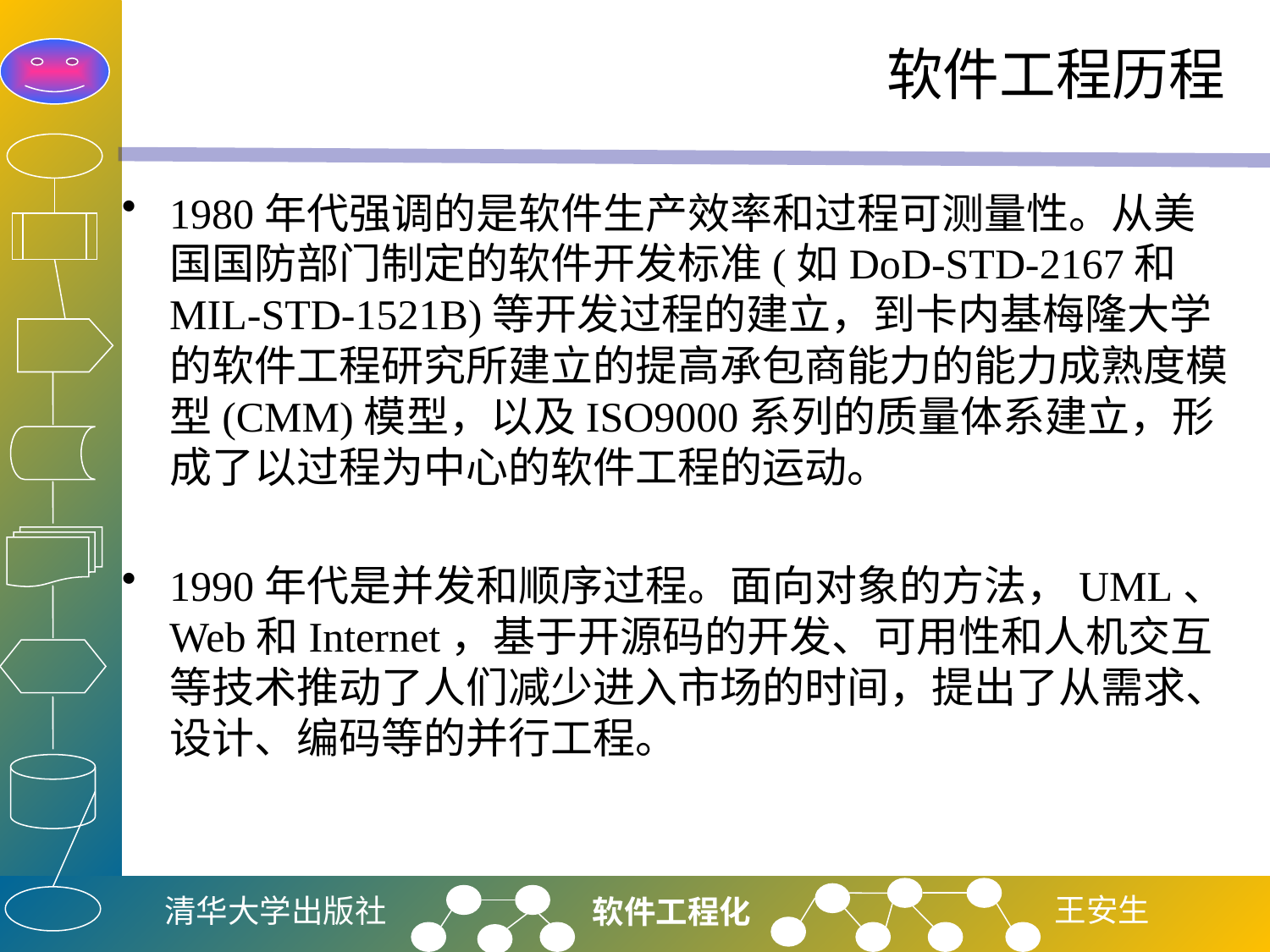

# 软件工程历程
1980年代强调的是软件生产效率和过程可测量性。从美国国防部门制定的软件开发标准(如DoD-STD-2167和MIL-STD-1521B)等开发过程的建立，到卡内基梅隆大学的软件工程研究所建立的提高承包商能力的能力成熟度模型(CMM)模型，以及ISO9000系列的质量体系建立，形成了以过程为中心的软件工程的运动。

1990年代是并发和顺序过程。面向对象的方法，UML、Web和Internet，基于开源码的开发、可用性和人机交互等技术推动了人们减少进入市场的时间，提出了从需求、设计、编码等的并行工程。